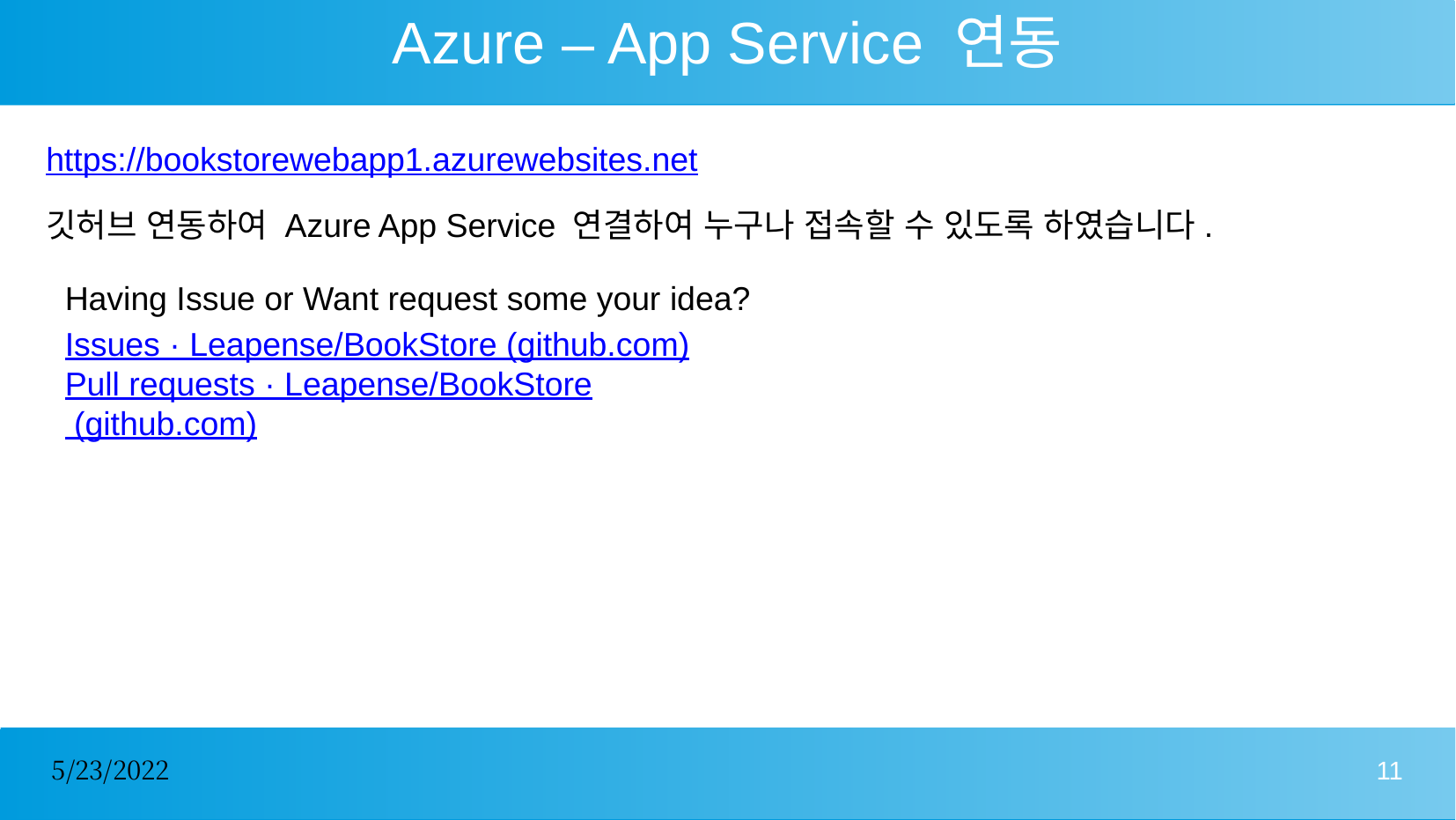

# Azure – App Service 연동
https://bookstorewebapp1.azurewebsites.net

깃허브 연동하여 Azure App Service 연결하여 누구나 접속할 수 있도록 하였습니다.
Having Issue or Want request some your idea?
Issues · Leapense/BookStore (github.com)
Pull requests · Leapense/BookStore (github.com)
5/23/2022
11